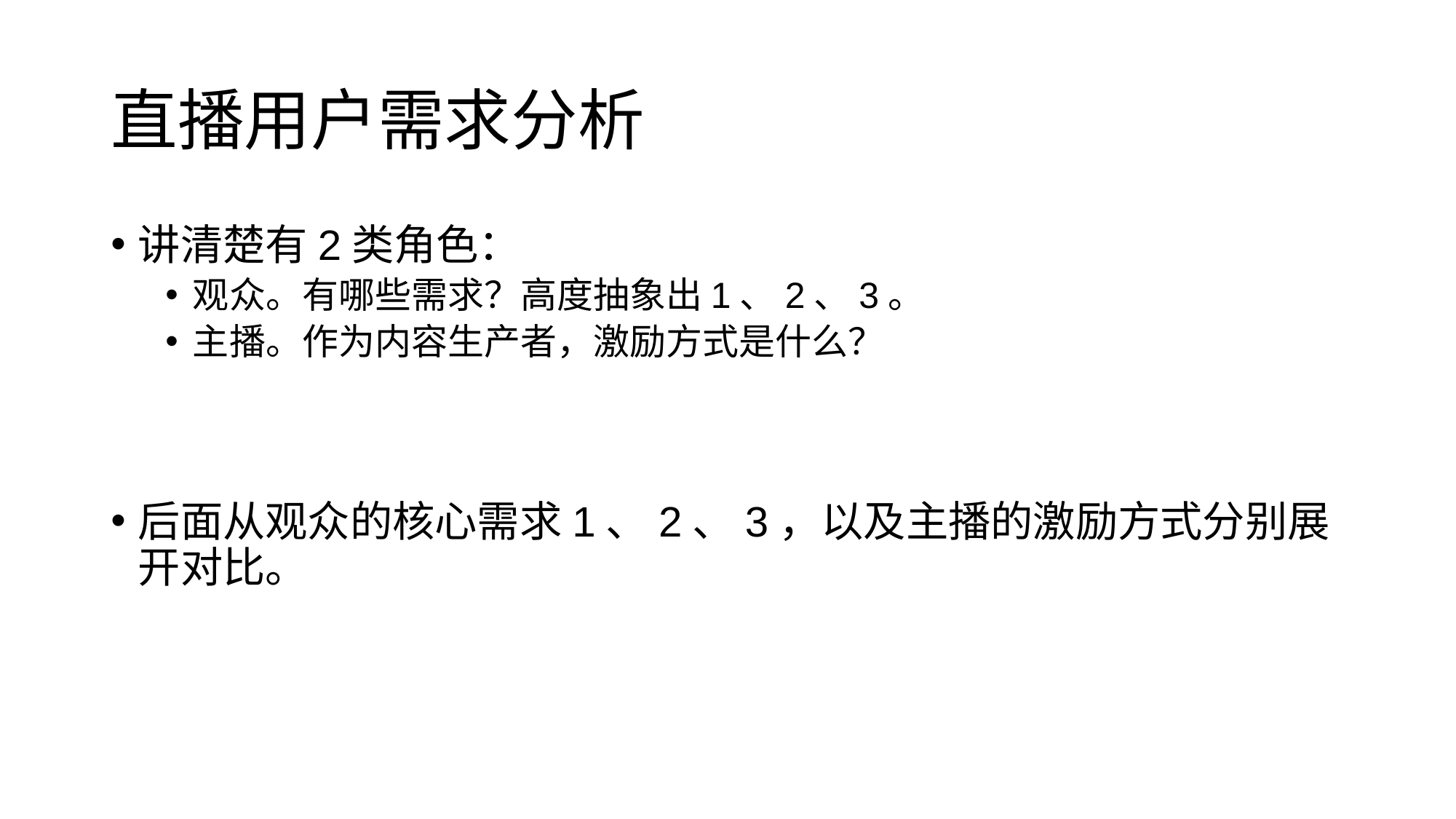

# 直播用户需求分析
讲清楚有2类角色：
观众。有哪些需求？高度抽象出1、2、3。
主播。作为内容生产者，激励方式是什么？

后面从观众的核心需求1、2、3，以及主播的激励方式分别展开对比。